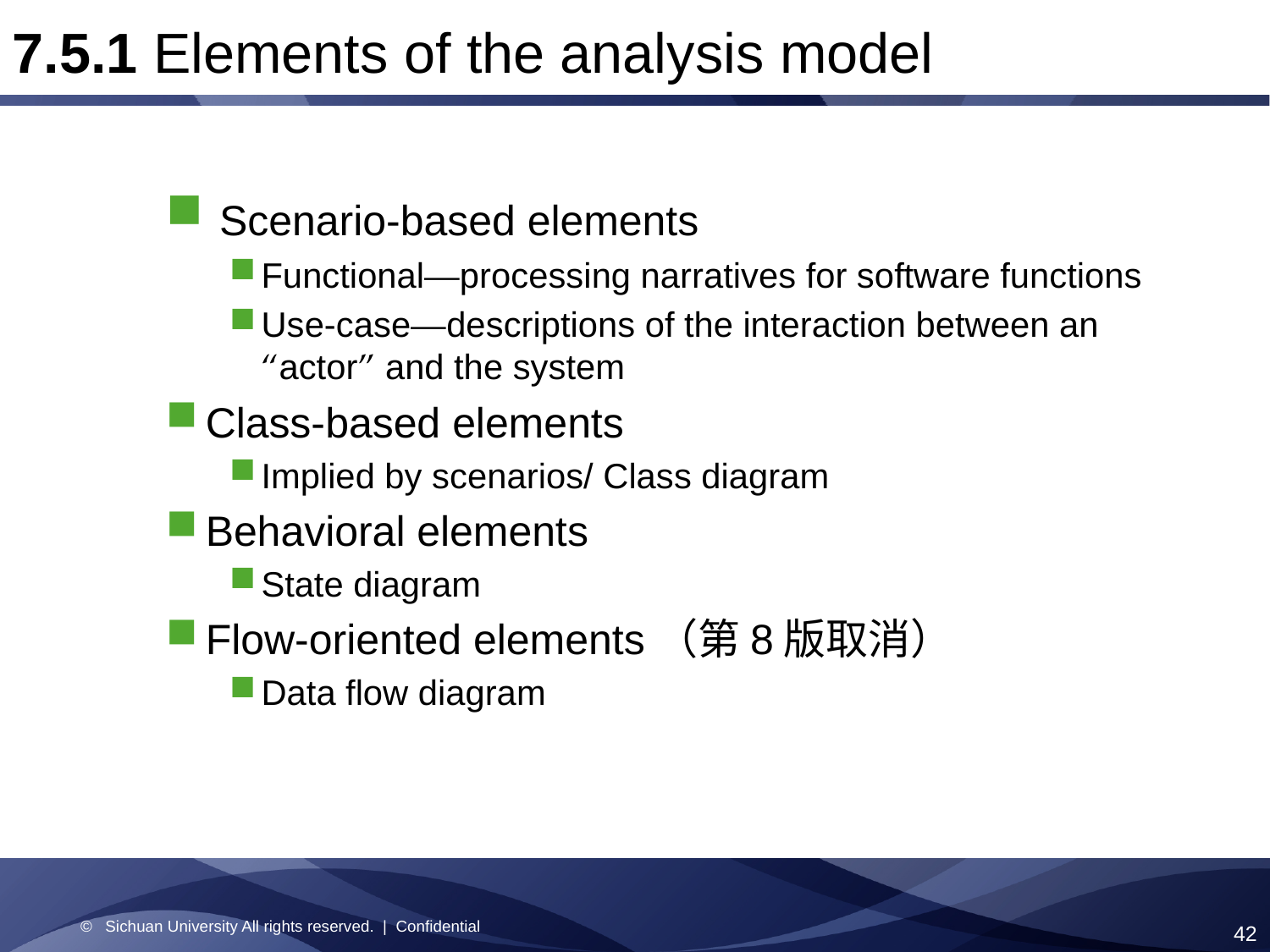

7.5.1 Elements of the analysis model

 Scenario-based elements
Functional—processing narratives for software functions
Use-case—descriptions of the interaction between an “actor” and the system
Class-based elements
Implied by scenarios/ Class diagram
Behavioral elements
State diagram
Flow-oriented elements（第8版取消）
Data flow diagram

©   Sichuan University All rights reserved.  |  Confidential
42